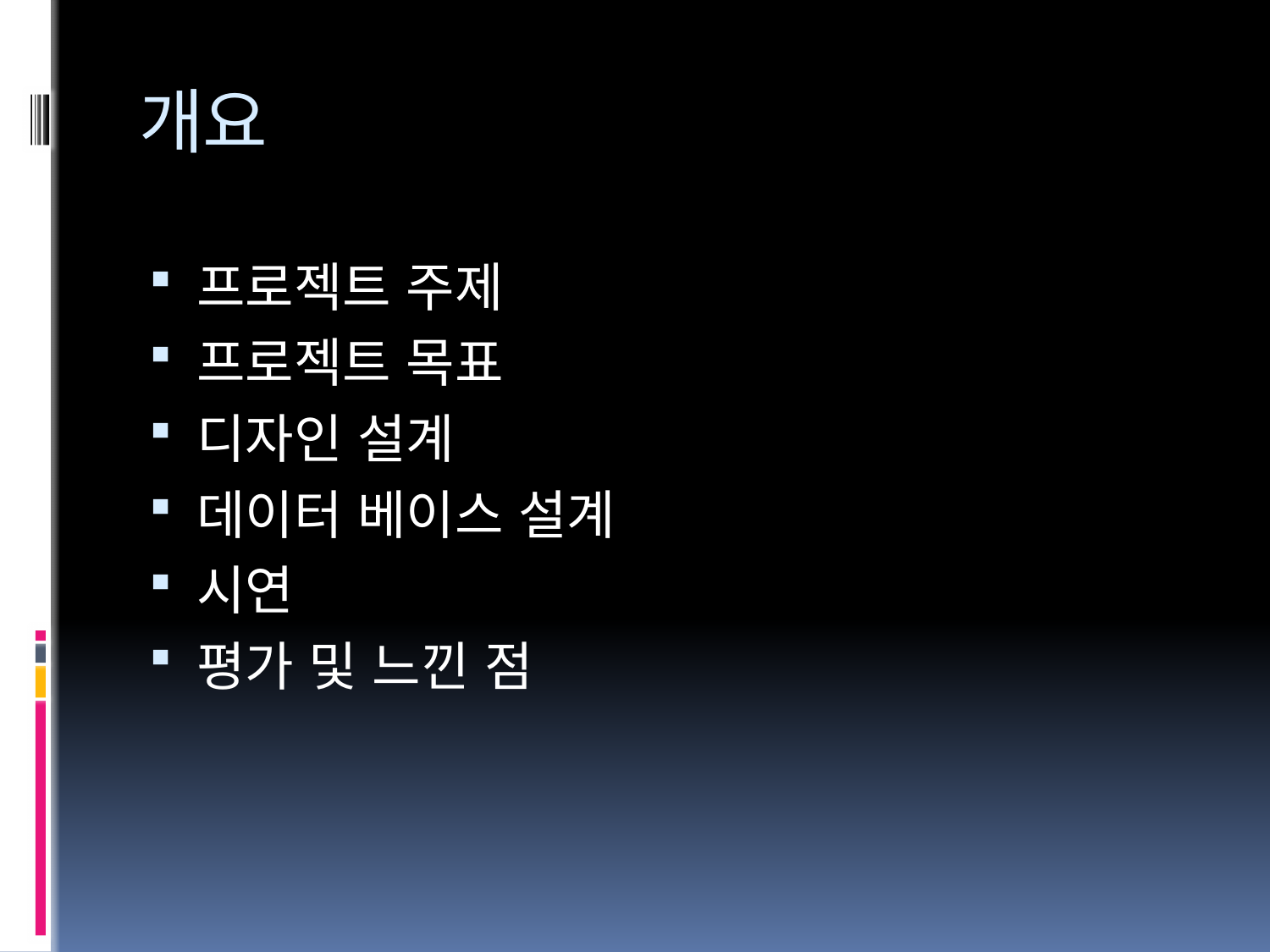

# 개요
프로젝트 주제
프로젝트 목표
디자인 설계
데이터 베이스 설계
시연
평가 및 느낀 점